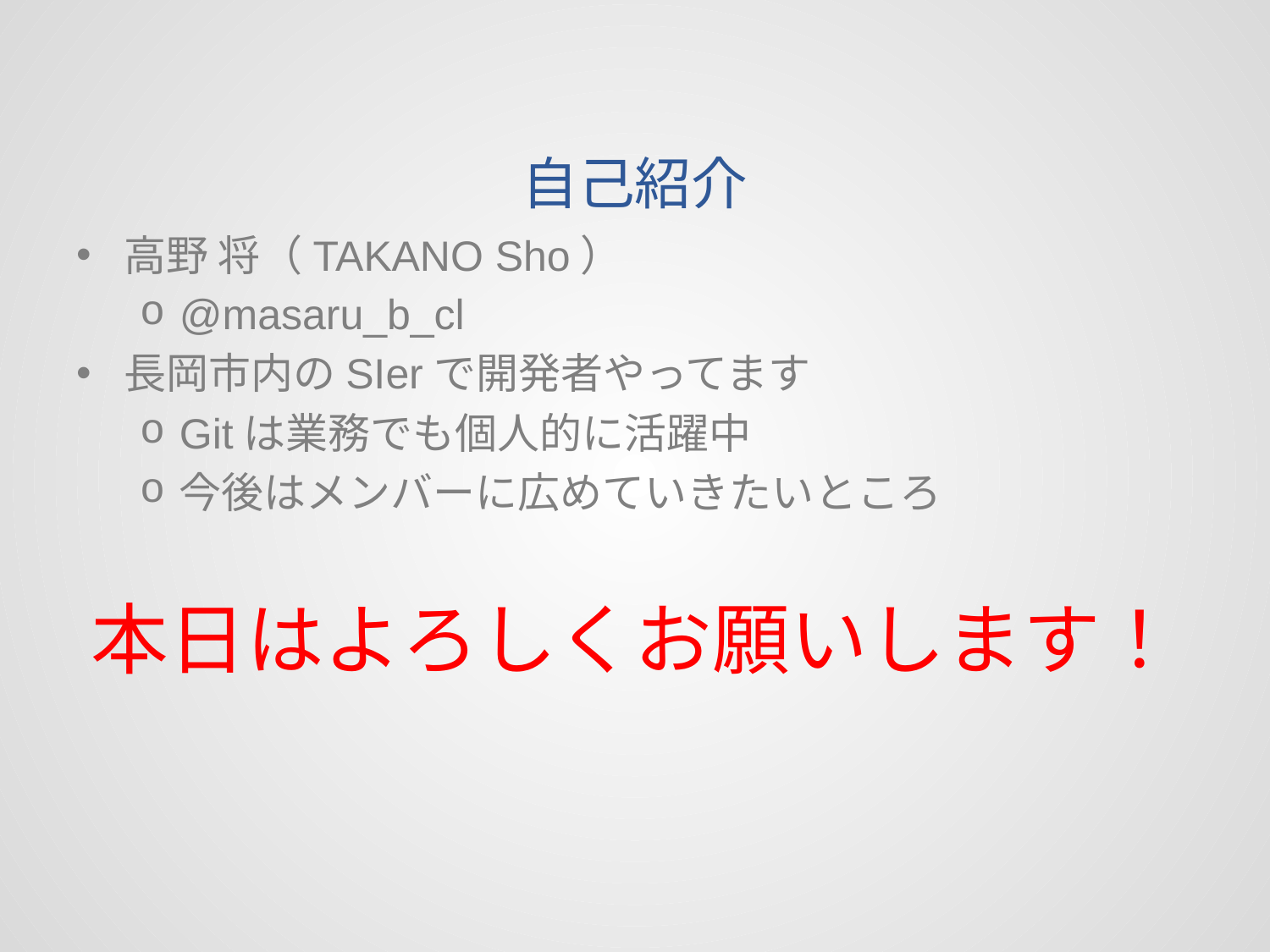

# 自己紹介
高野 将（TAKANO Sho）
@masaru_b_cl
長岡市内のSIerで開発者やってます
Gitは業務でも個人的に活躍中
今後はメンバーに広めていきたいところ

本日はよろしくお願いします！